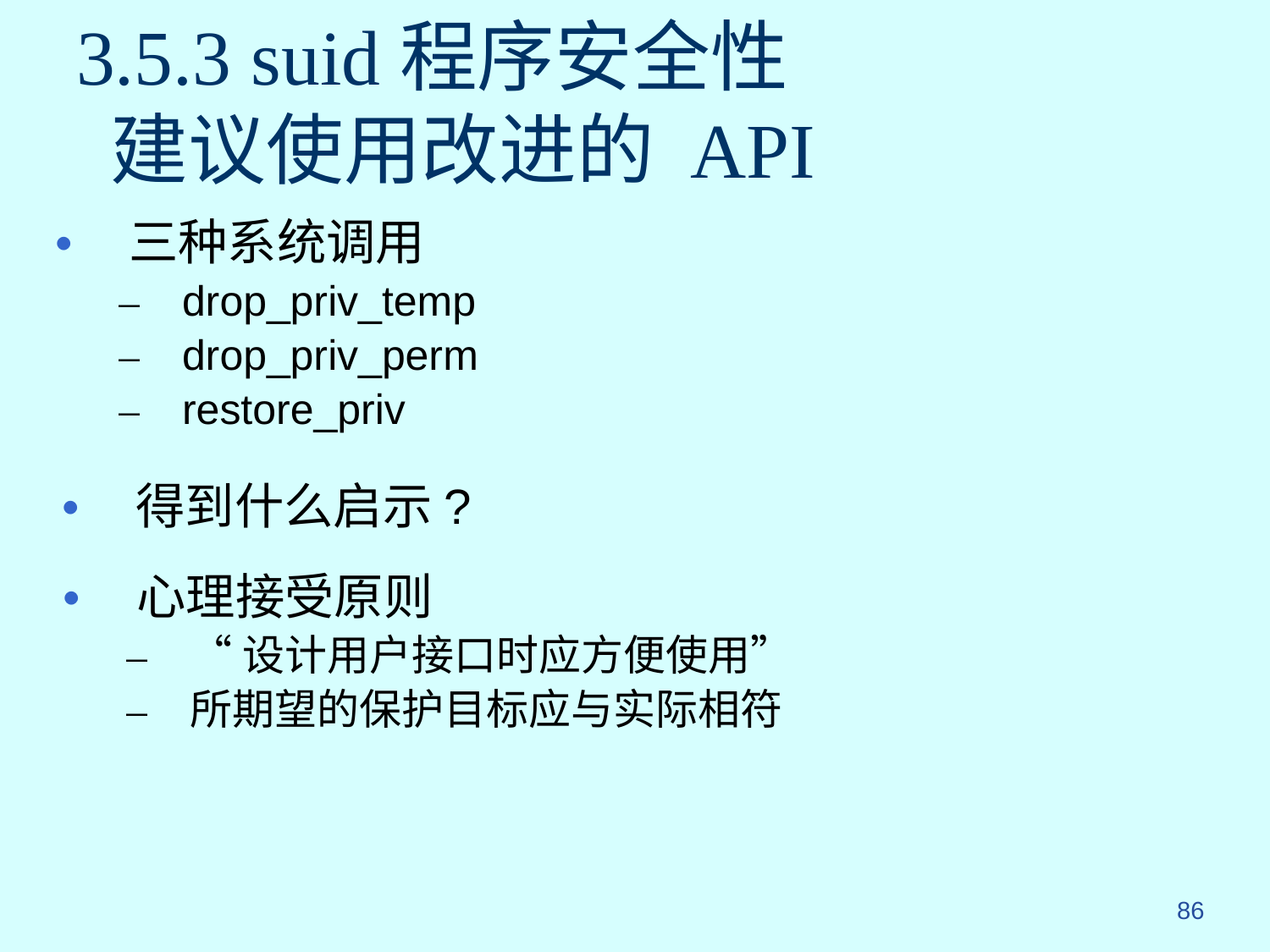

# 3.5.3 suid程序安全性 建议使用改进的 API
三种系统调用
drop_priv_temp
drop_priv_perm
restore_priv
得到什么启示?
心理接受原则
“设计用户接口时应方便使用”
所期望的保护目标应与实际相符
86
86